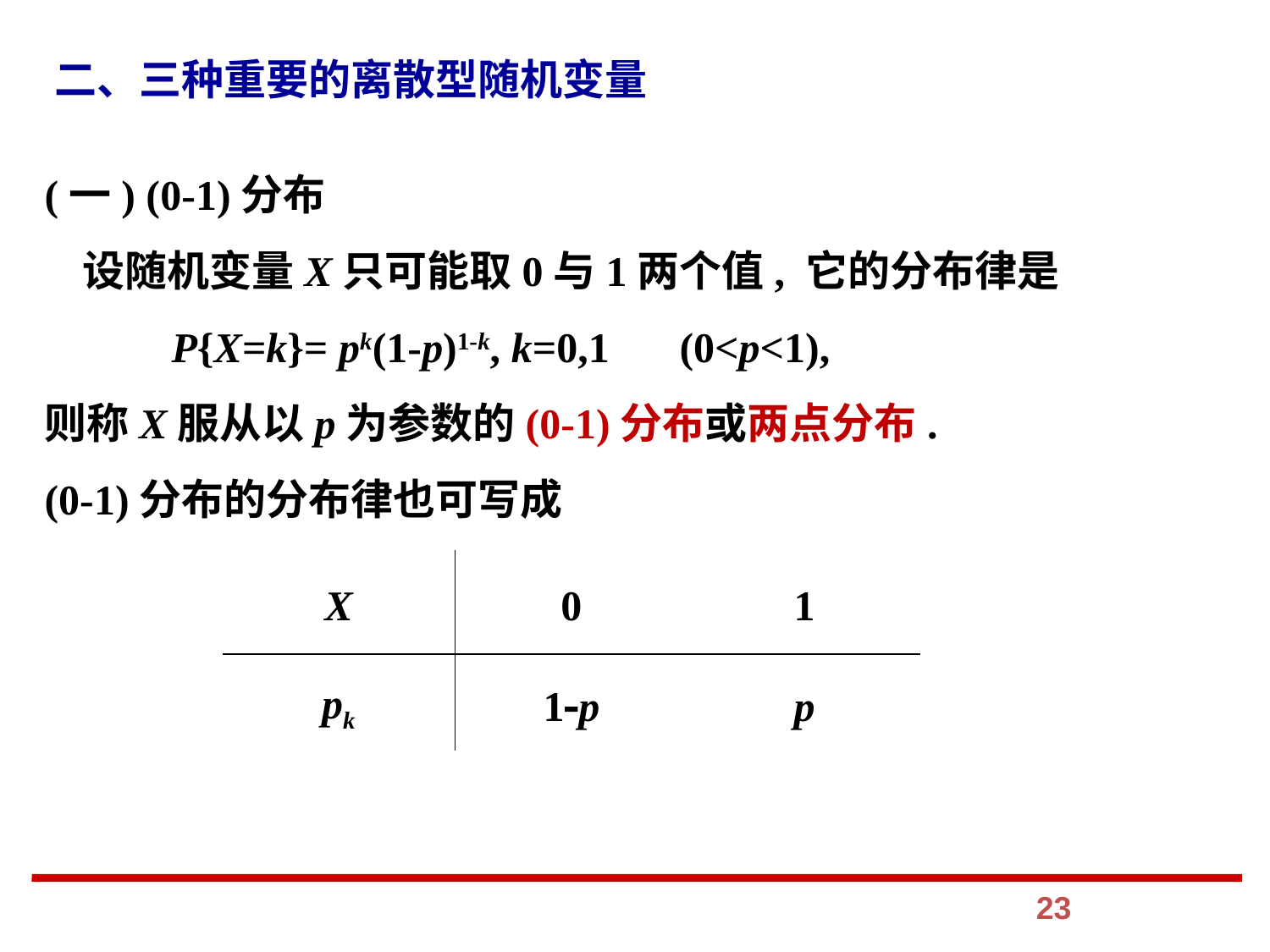

# (一) (0-1)分布 设随机变量X只可能取0与1两个值, 它的分布律是 P{X=k}= pk(1-p)1-k, k=0,1	(0<p<1), 则称X服从以p为参数的(0-1)分布或两点分布. (0-1)分布的分布律也可写成
二、三种重要的离散型随机变量
| X | 0 | 1 |
| --- | --- | --- |
| pk | 1−p | p |

23